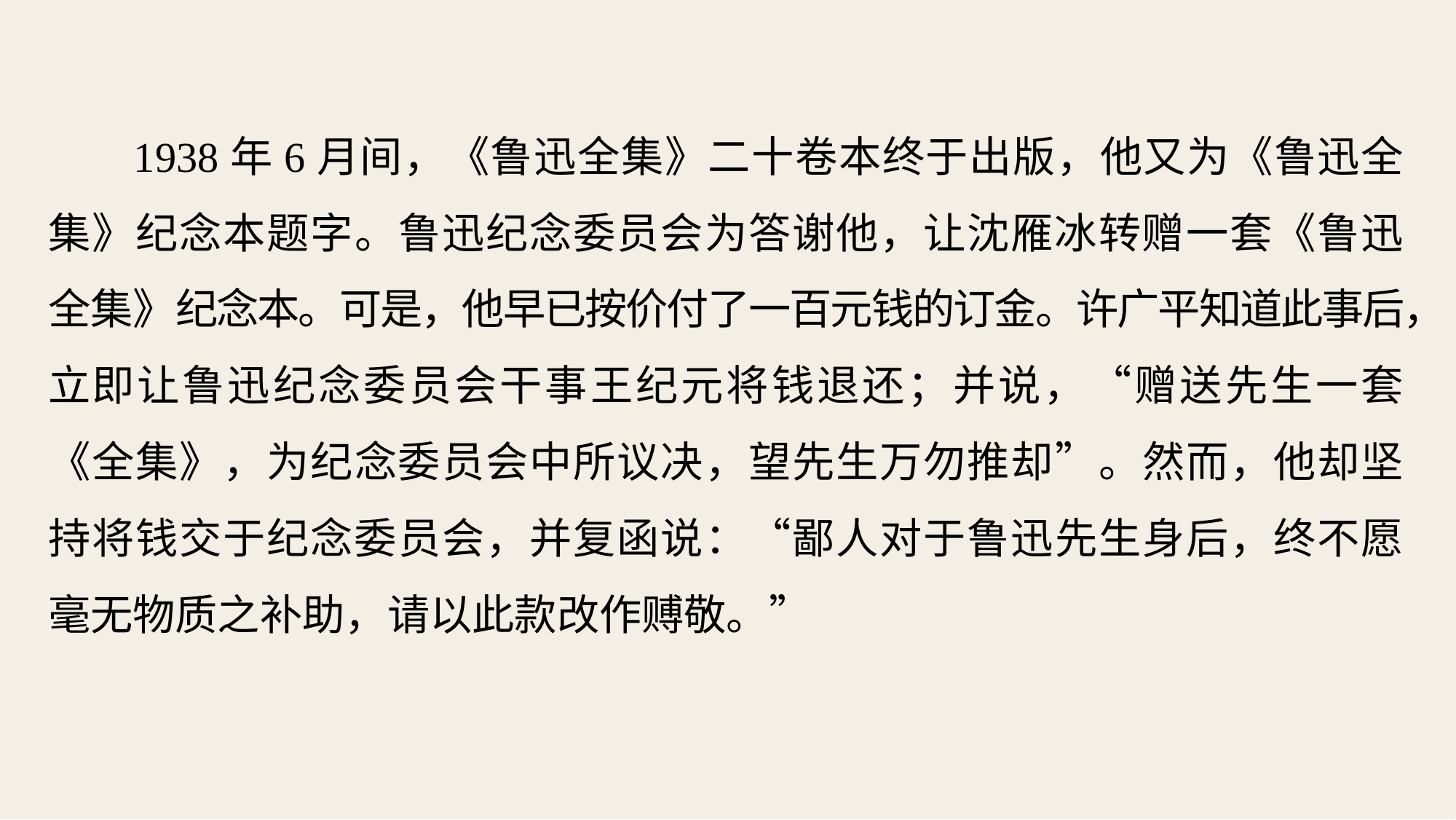

1938年6月间，《鲁迅全集》二十卷本终于出版，他又为《鲁迅全集》纪念本题字。鲁迅纪念委员会为答谢他，让沈雁冰转赠一套《鲁迅全集》纪念本。可是，他早已按价付了一百元钱的订金。许广平知道此事后，立即让鲁迅纪念委员会干事王纪元将钱退还；并说，“赠送先生一套《全集》，为纪念委员会中所议决，望先生万勿推却”。然而，他却坚持将钱交于纪念委员会，并复函说：“鄙人对于鲁迅先生身后，终不愿毫无物质之补助，请以此款改作赙敬。”